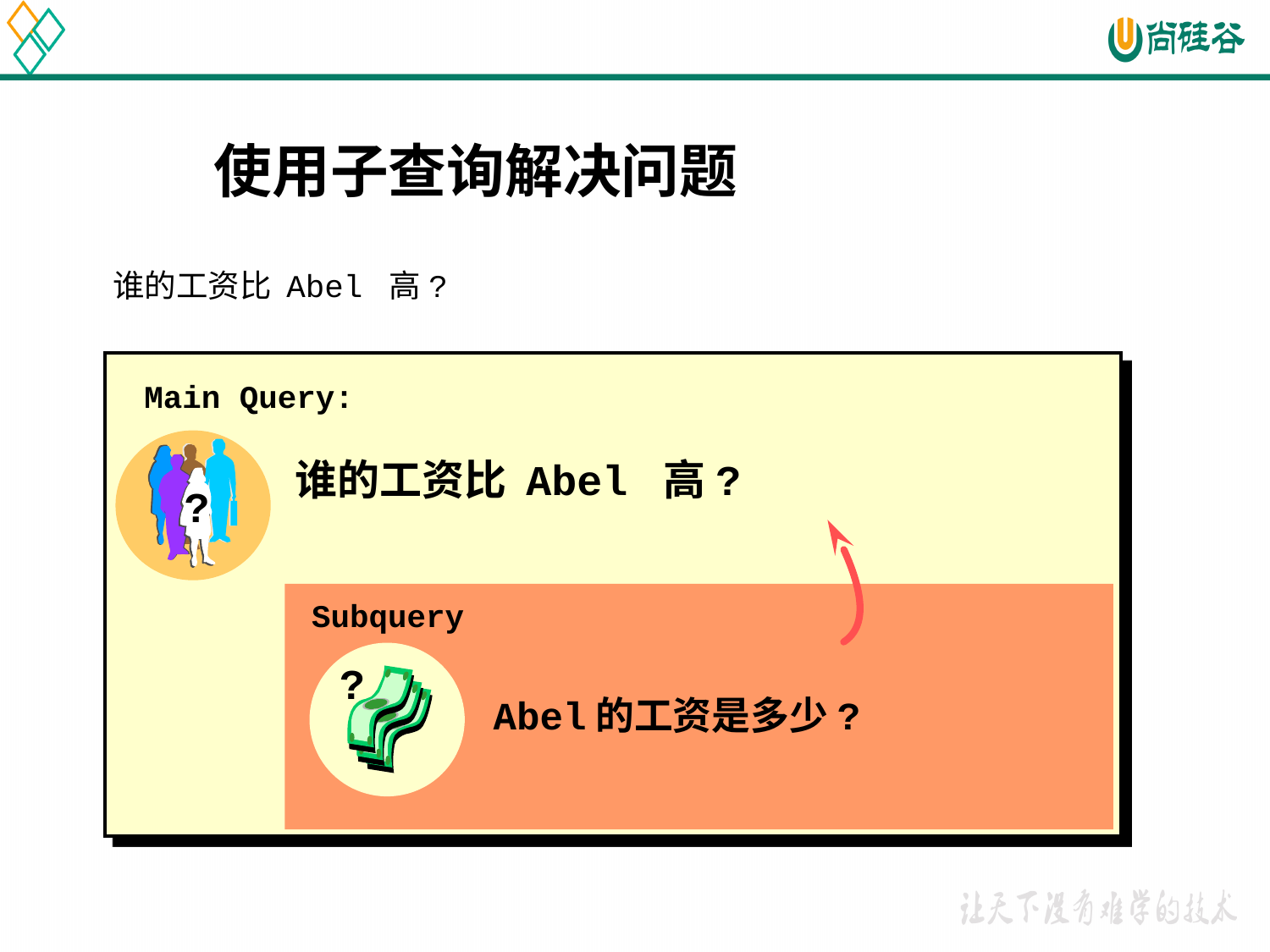

使用子查询解决问题
谁的工资比 Abel 高?

Main Query:

谁的工资比 Abel 高?

?

Subquery

?

Abel的工资是多少?